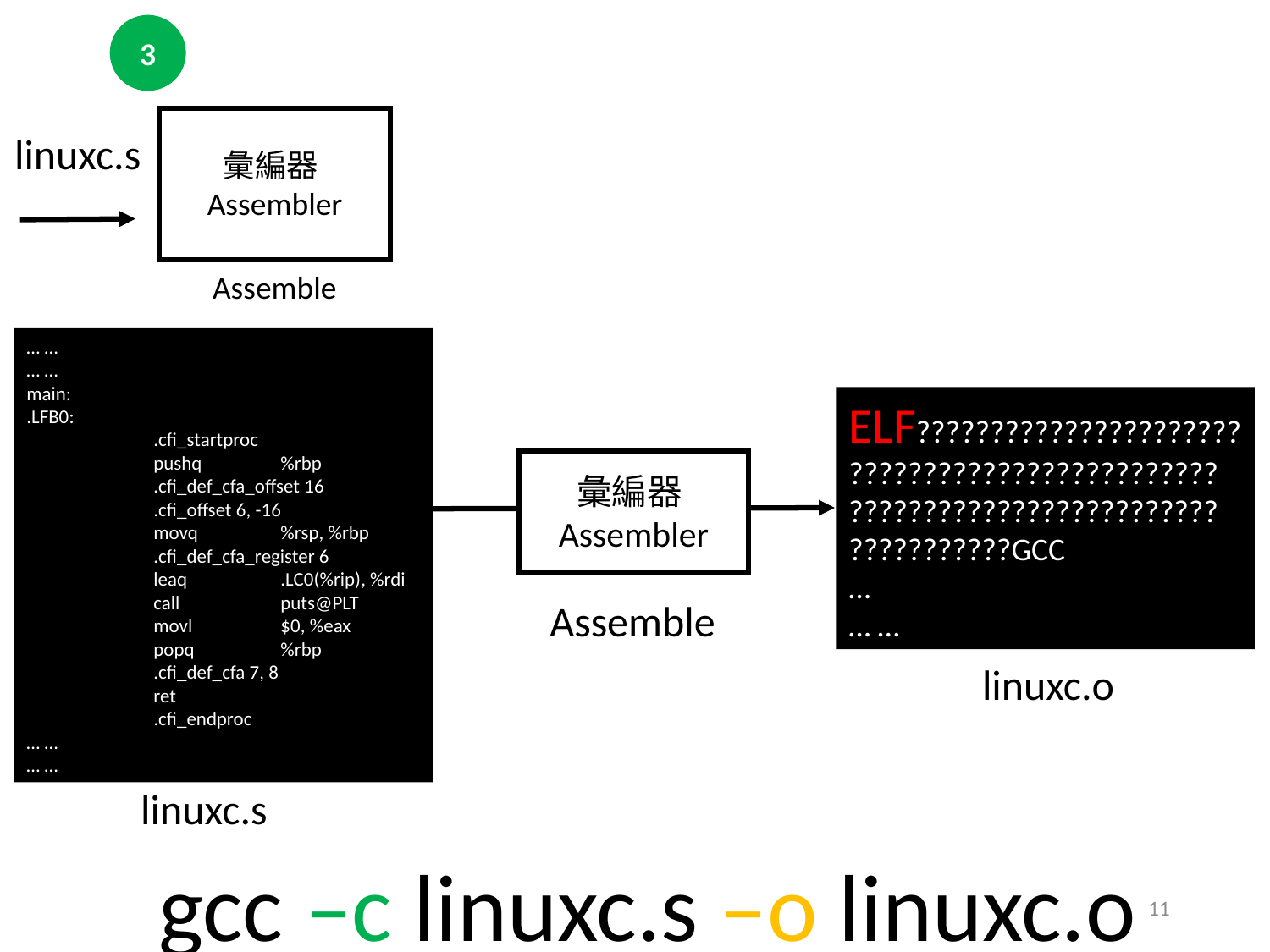

3
彙編器Assembler
linuxc.s
Assemble
… …
… …
main:
.LFB0:
	.cfi_startproc
	pushq	%rbp
	.cfi_def_cfa_offset 16
	.cfi_offset 6, -16
	movq	%rsp, %rbp
	.cfi_def_cfa_register 6
	leaq	.LC0(%rip), %rdi
	call	puts@PLT
	movl	$0, %eax
	popq	%rbp
	.cfi_def_cfa 7, 8
	ret
	.cfi_endproc
… …
… …
ELF??????????????????????
?????????????????????????
?????????????????????????
???????????GCC
…
… …
彙編器Assembler
Assemble
linuxc.o
linuxc.s
gcc –c linuxc.s –o linuxc.o
11